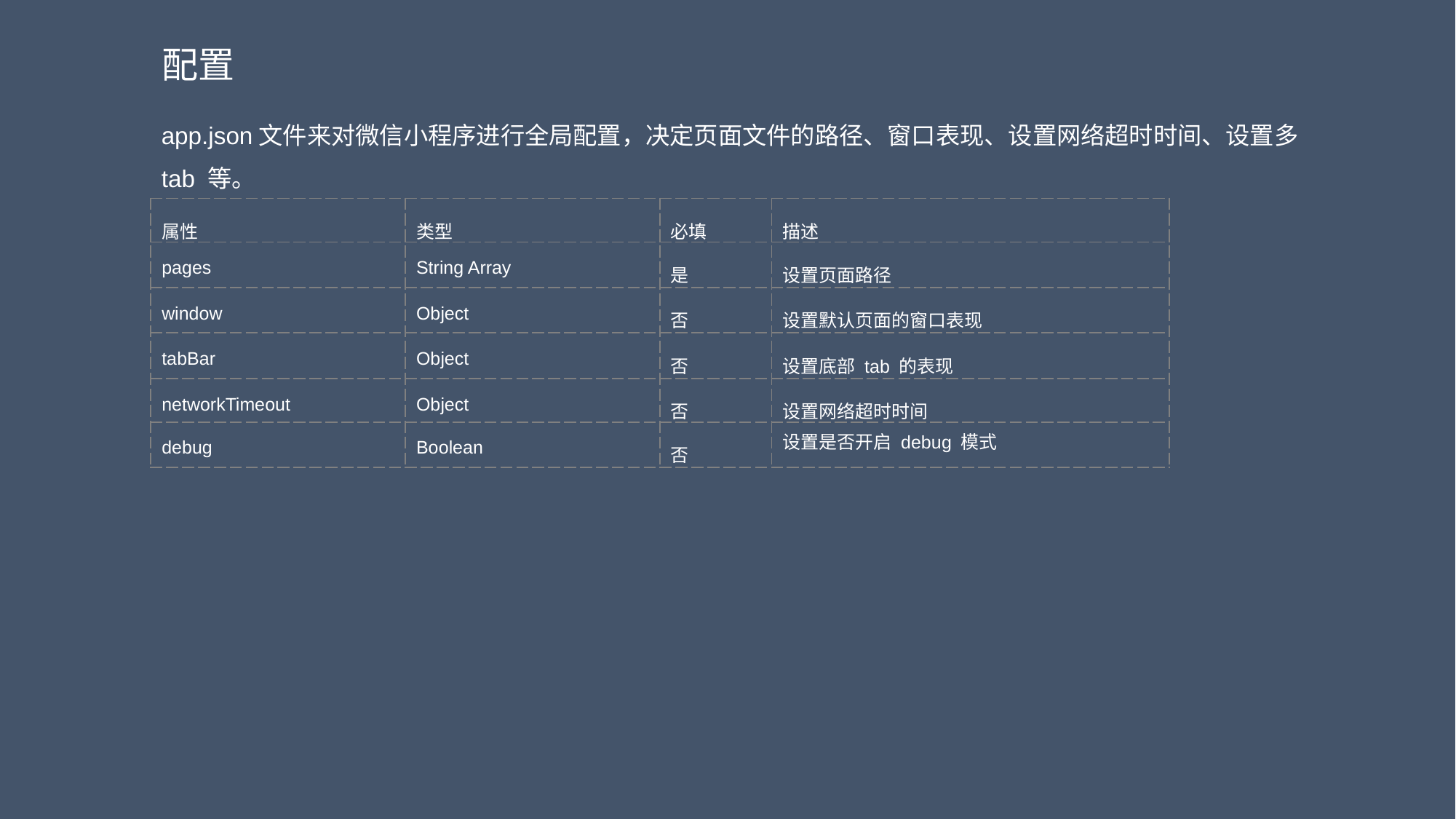

配置
app.json文件来对微信小程序进行全局配置，决定页面文件的路径、窗口表现、设置网络超时时间、设置多 tab 等。
| 属性 | 类型 | 必填 | 描述 |
| --- | --- | --- | --- |
| pages | String Array | 是 | 设置页面路径 |
| window | Object | 否 | 设置默认页面的窗口表现 |
| tabBar | Object | 否 | 设置底部 tab 的表现 |
| networkTimeout | Object | 否 | 设置网络超时时间 |
| debug | Boolean | 否 | 设置是否开启 debug 模式 |